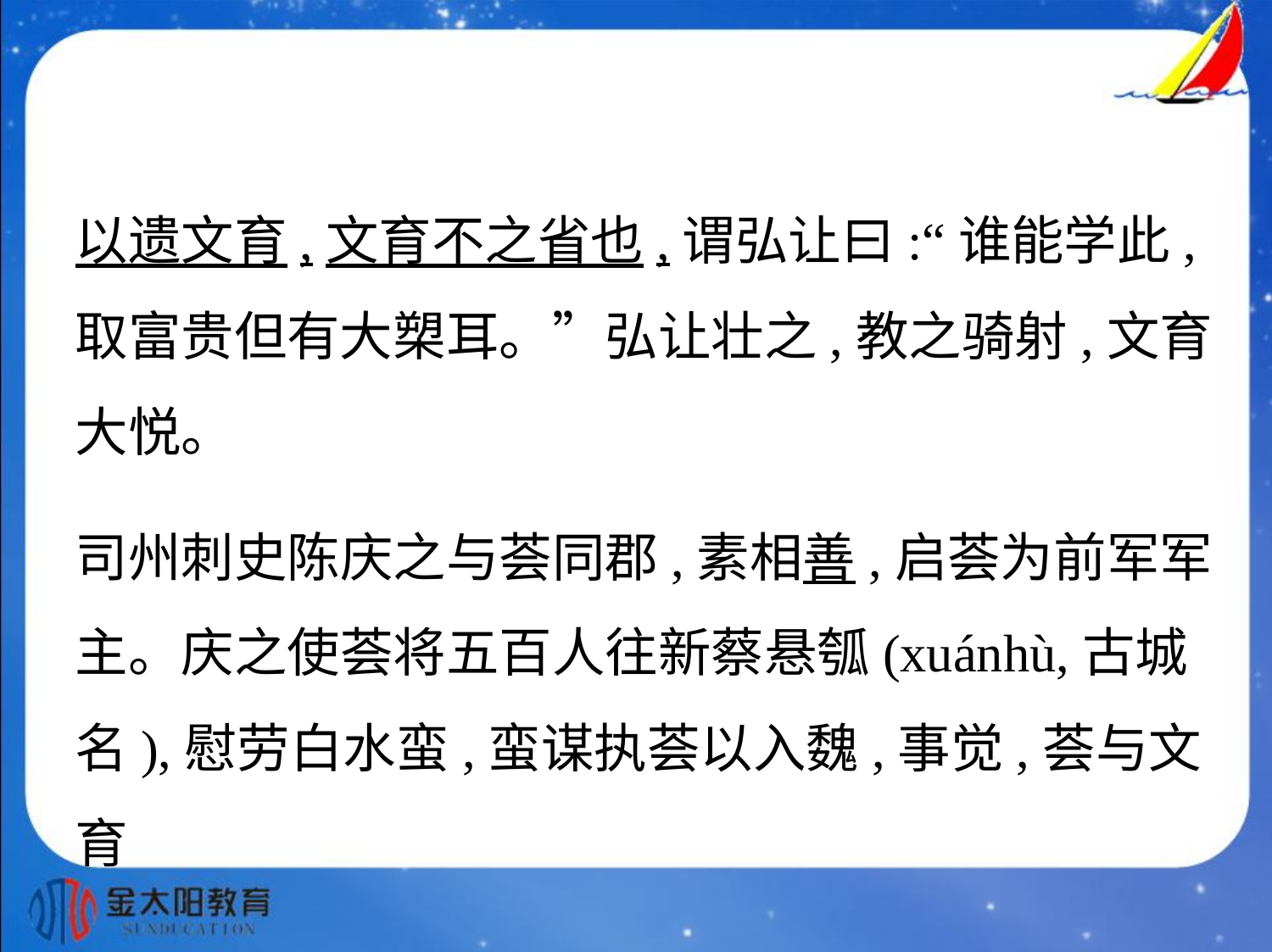

以遗文育,文育不之省也,谓弘让曰:“谁能学此,
取富贵但有大槊耳。”弘让壮之,教之骑射,文育
大悦。
司州刺史陈庆之与荟同郡,素相善,启荟为前军军
主。庆之使荟将五百人往新蔡悬瓠(xuánhù,古城
名),慰劳白水蛮,蛮谋执荟以入魏,事觉,荟与文育